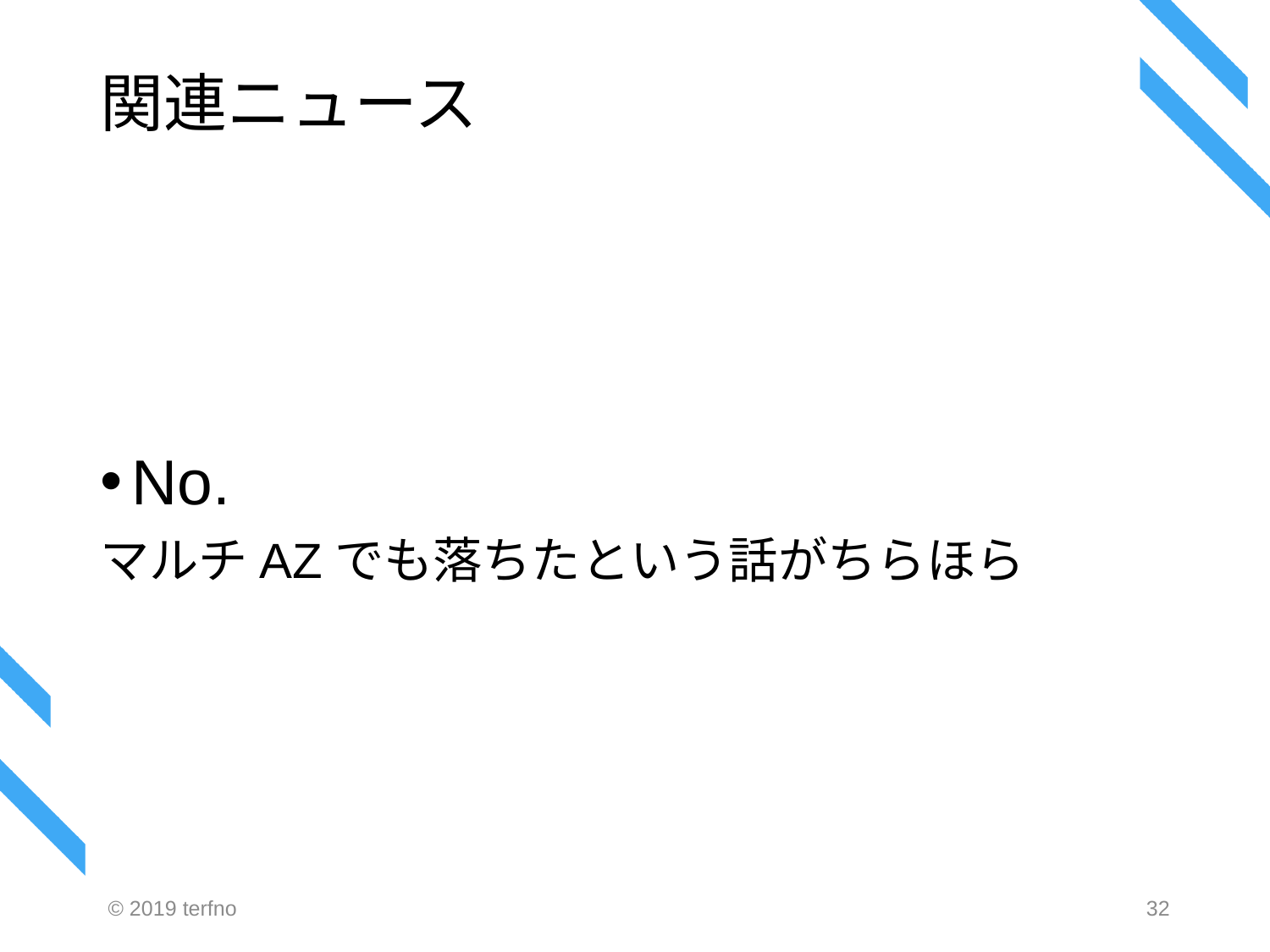

# 関連ニュース
No.
マルチAZでも落ちたという話がちらほら
© 2019 terfno
32